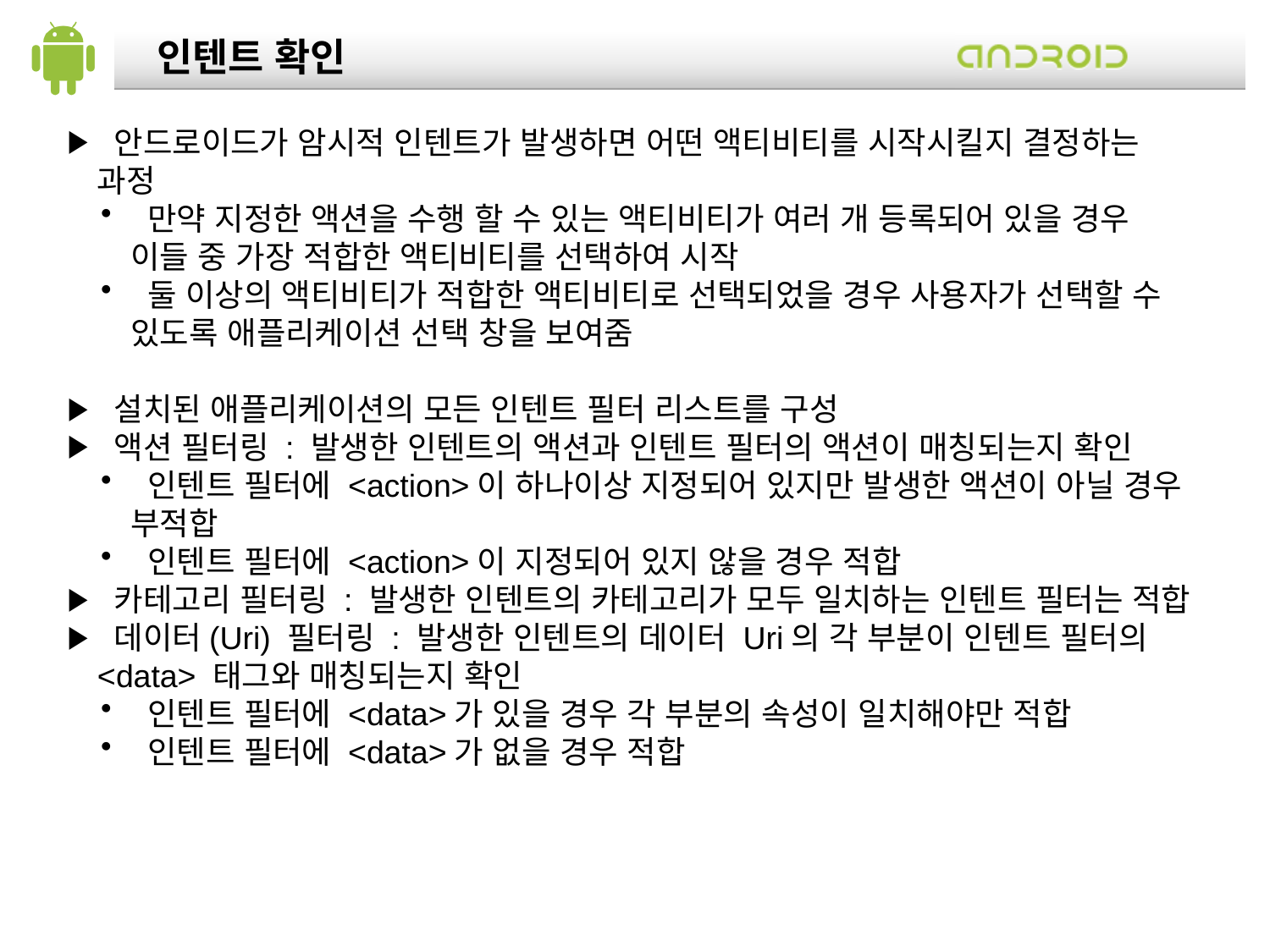

인텐트 확인
 안드로이드가 암시적 인텐트가 발생하면 어떤 액티비티를 시작시킬지 결정하는 과정
 만약 지정한 액션을 수행 할 수 있는 액티비티가 여러 개 등록되어 있을 경우 이들 중 가장 적합한 액티비티를 선택하여 시작
 둘 이상의 액티비티가 적합한 액티비티로 선택되었을 경우 사용자가 선택할 수 있도록 애플리케이션 선택 창을 보여줌

 설치된 애플리케이션의 모든 인텐트 필터 리스트를 구성
 액션 필터링 : 발생한 인텐트의 액션과 인텐트 필터의 액션이 매칭되는지 확인
 인텐트 필터에 <action>이 하나이상 지정되어 있지만 발생한 액션이 아닐 경우 부적합
 인텐트 필터에 <action>이 지정되어 있지 않을 경우 적합
 카테고리 필터링 : 발생한 인텐트의 카테고리가 모두 일치하는 인텐트 필터는 적합
 데이터(Uri) 필터링 : 발생한 인텐트의 데이터 Uri의 각 부분이 인텐트 필터의 <data> 태그와 매칭되는지 확인
 인텐트 필터에 <data>가 있을 경우 각 부분의 속성이 일치해야만 적합
 인텐트 필터에 <data>가 없을 경우 적합